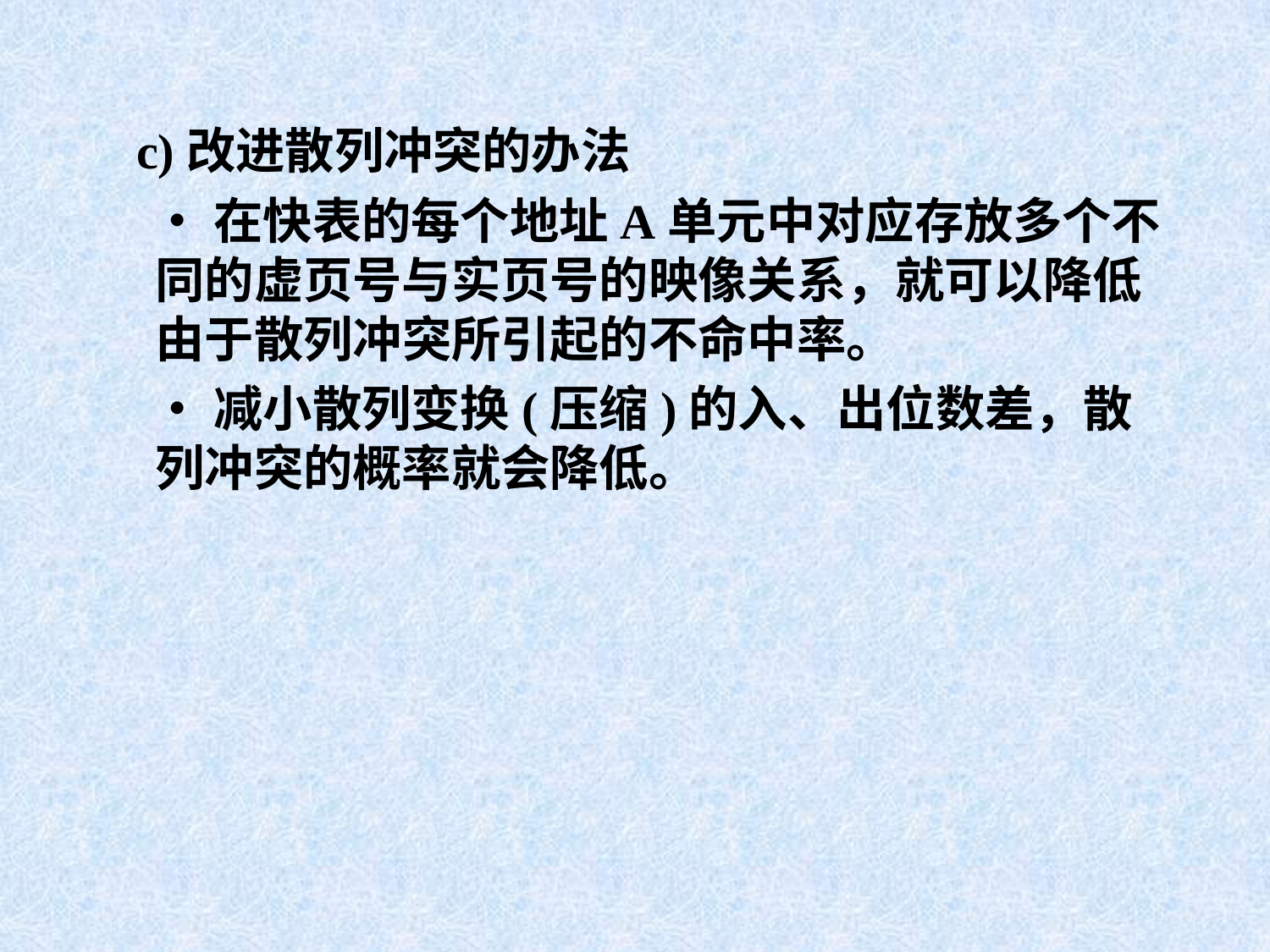

c)改进散列冲突的办法
    •在快表的每个地址A单元中对应存放多个不同的虚页号与实页号的映像关系，就可以降低由于散列冲突所引起的不命中率。
    •减小散列变换(压缩)的入、出位数差，散列冲突的概率就会降低。